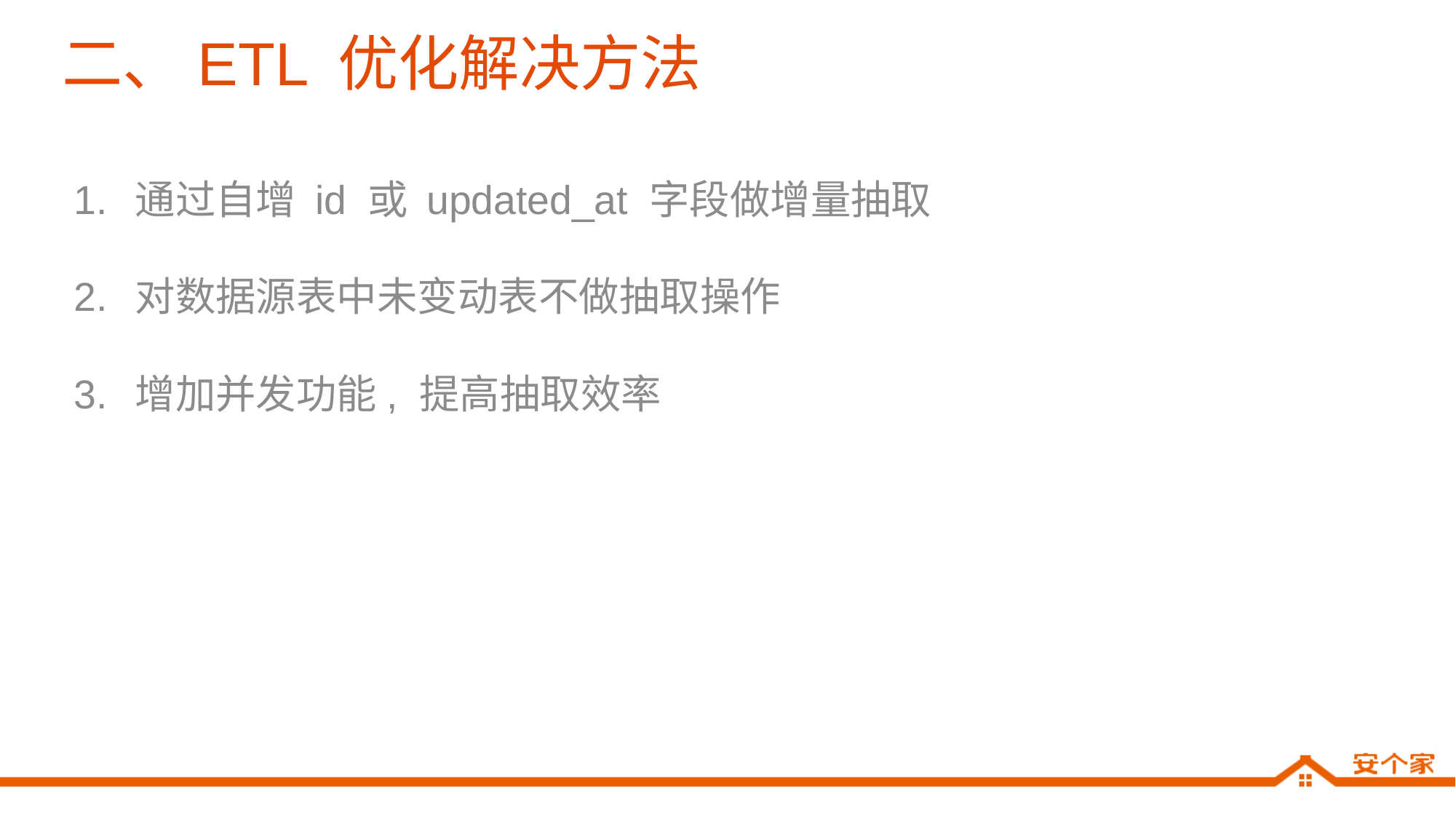

# 二、ETL 优化解决方法
通过自增 id 或 updated_at 字段做增量抽取

对数据源表中未变动表不做抽取操作

增加并发功能, 提高抽取效率